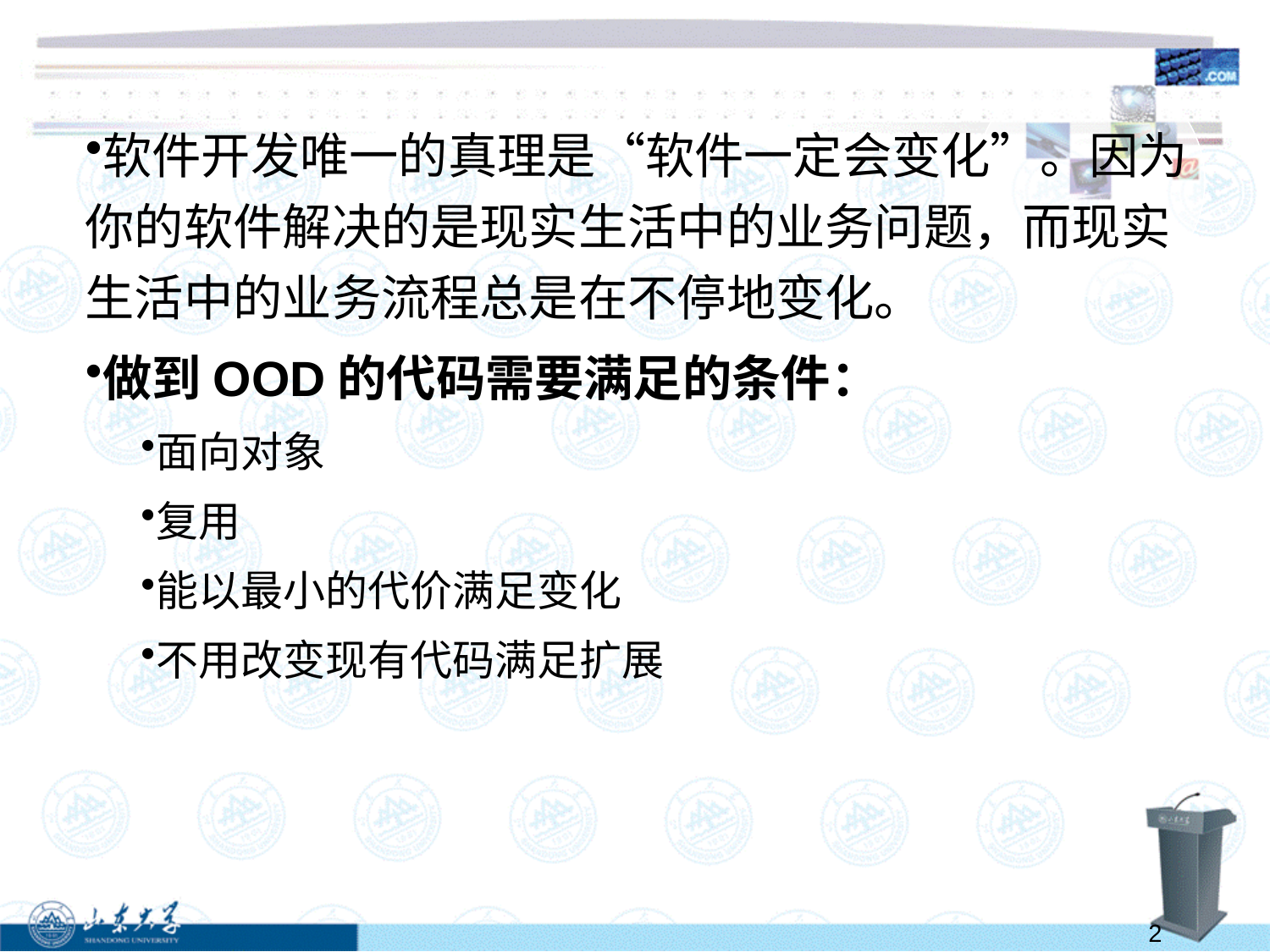

软件开发唯一的真理是“软件一定会变化”。因为你的软件解决的是现实生活中的业务问题，而现实生活中的业务流程总是在不停地变化。
做到OOD的代码需要满足的条件：
面向对象
复用
能以最小的代价满足变化
不用改变现有代码满足扩展

2